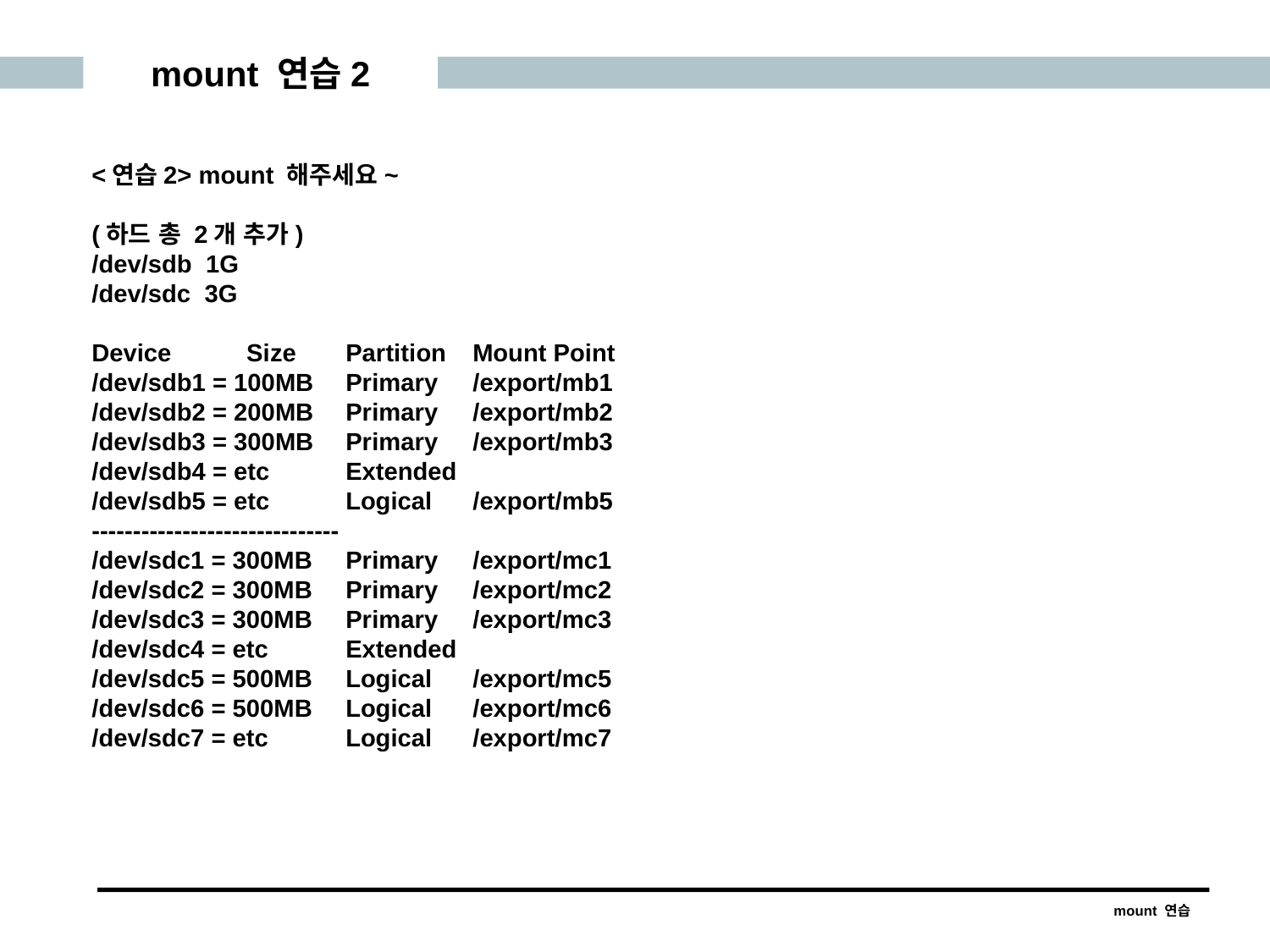

mount 연습2

<연습2> mount 해주세요~

(하드 총 2개 추가)
/dev/sdb  1G
/dev/sdc  3G

Device	    Size	Partition	Mount Point
/dev/sdb1 = 100MB	Primary	/export/mb1
/dev/sdb2 = 200MB 	Primary	/export/mb2
/dev/sdb3 = 300MB	Primary	/export/mb3
/dev/sdb4 = etc	Extended
/dev/sdb5 = etc	Logical	/export/mb5
------------------------------
/dev/sdc1 = 300MB	Primary	/export/mc1
/dev/sdc2 = 300MB 	Primary	/export/mc2
/dev/sdc3 = 300MB	Primary	/export/mc3
/dev/sdc4 = etc	Extended
/dev/sdc5 = 500MB	Logical	/export/mc5
/dev/sdc6 = 500MB	Logical	/export/mc6
/dev/sdc7 = etc	Logical	/export/mc7

mount 연습